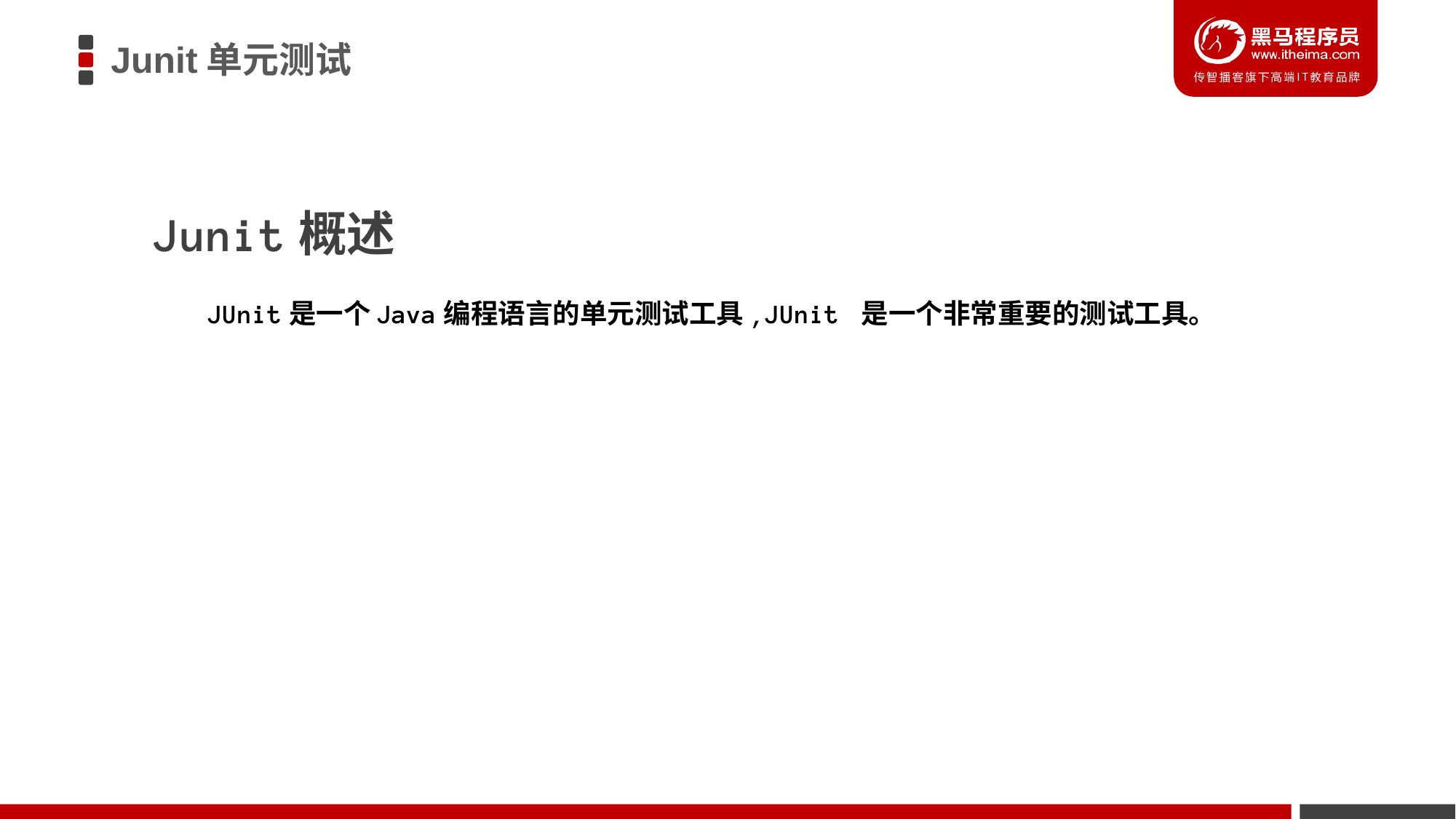

Junit单元测试
Junit概述
JUnit是一个Java编程语言的单元测试工具,JUnit 是一个非常重要的测试工具。